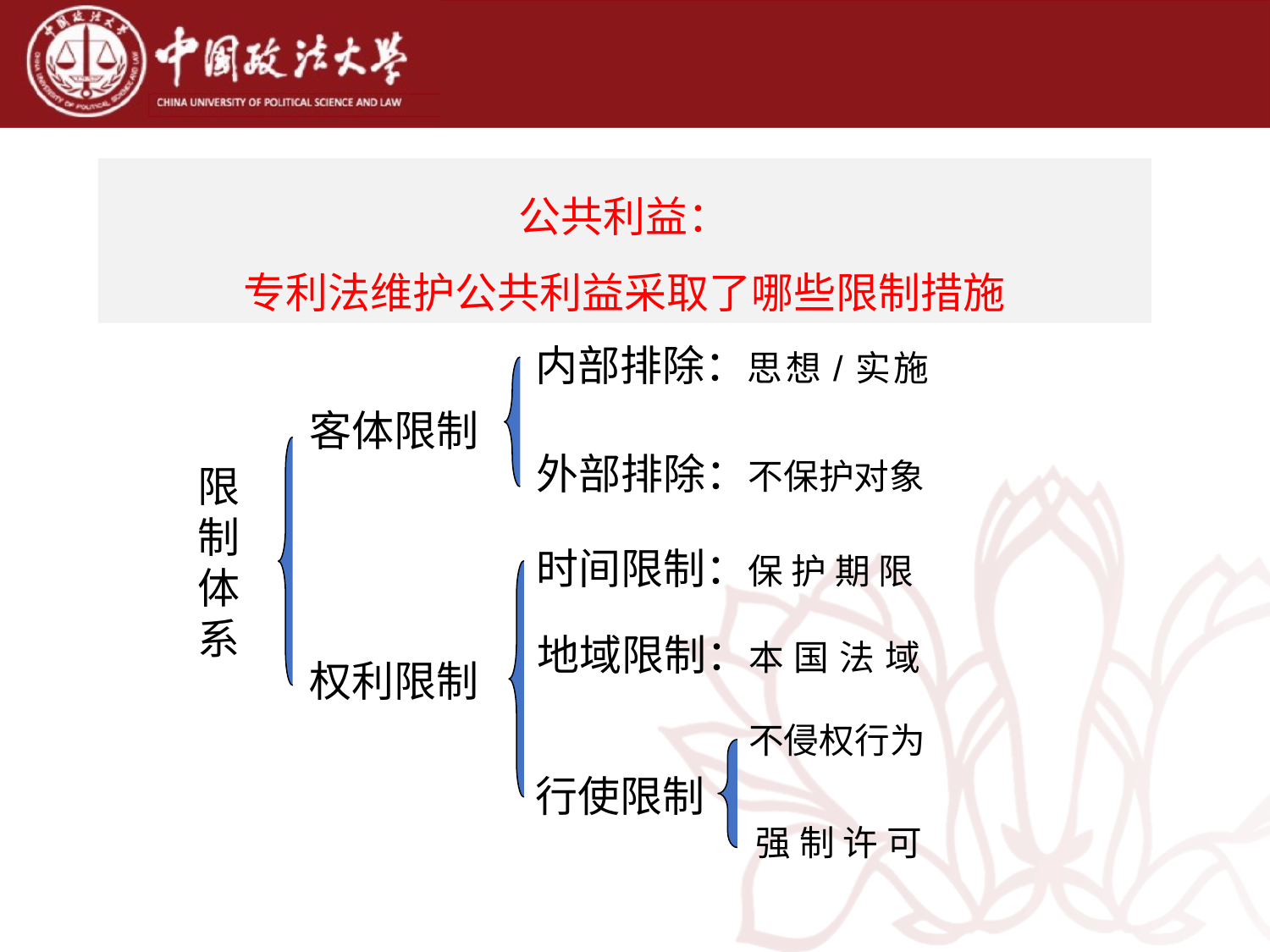

公共利益：
专利法维护公共利益采取了哪些限制措施
内部排除：思想/实施

客体限制

外部排除：不保护对象
限制
体系
时间限制：保护期限

地域限制：本国法域
权利限制
不侵权行为

行使限制
强制许可